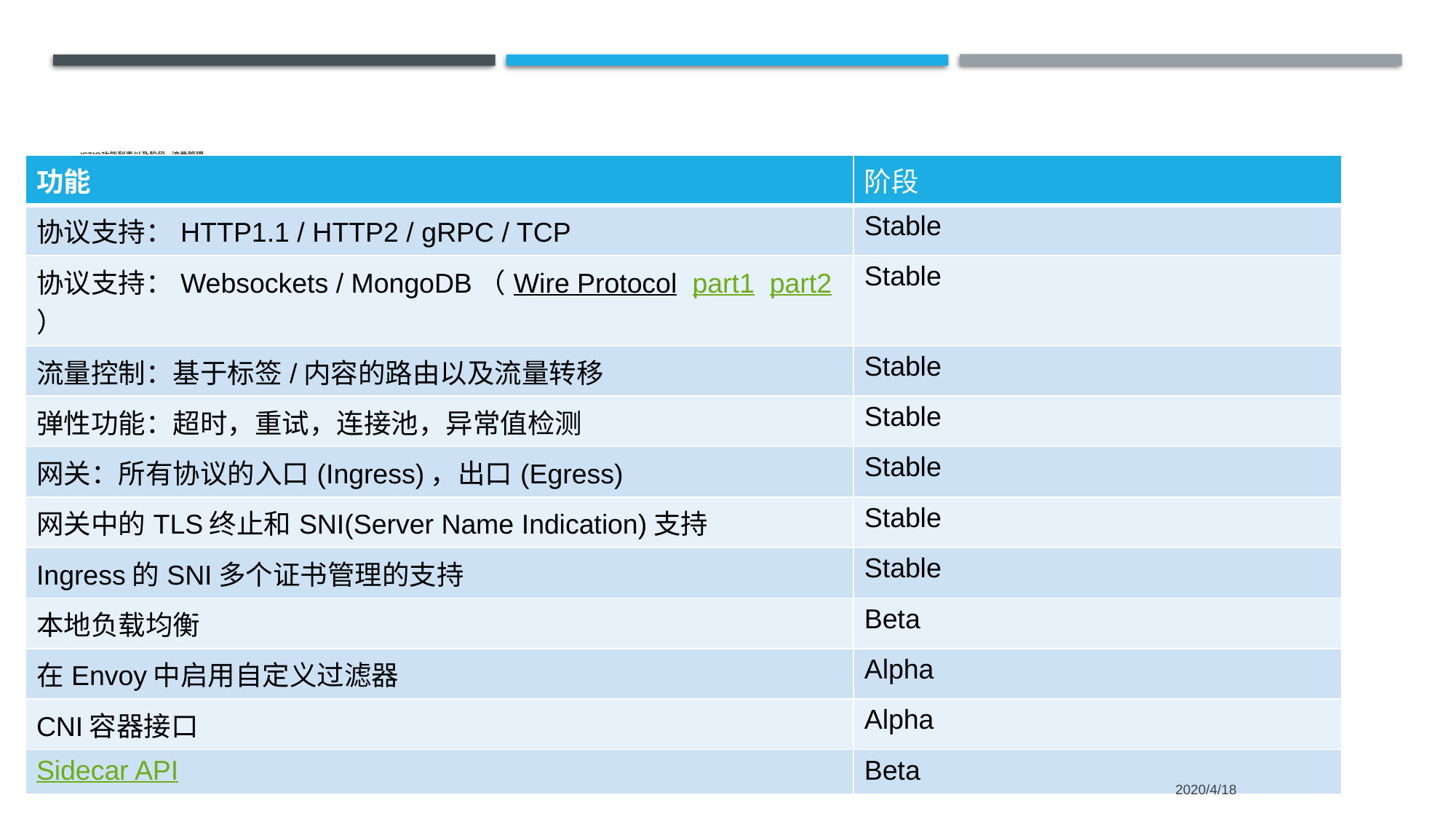

# Istio功能列表以及阶段– 流量管理
| 功能 | 阶段 |
| --- | --- |
| 协议支持：HTTP1.1 / HTTP2 / gRPC / TCP | Stable |
| 协议支持：Websockets / MongoDB（Wire Protocol part1 part2） | Stable |
| 流量控制：基于标签/内容的路由以及流量转移 | Stable |
| 弹性功能：超时，重试，连接池，异常值检测 | Stable |
| 网关：所有协议的入口(Ingress)，出口(Egress) | Stable |
| 网关中的TLS终止和SNI(Server Name Indication)支持 | Stable |
| Ingress的SNI多个证书管理的支持 | Stable |
| 本地负载均衡 | Beta |
| 在Envoy中启用自定义过滤器 | Alpha |
| CNI容器接口 | Alpha |
| Sidecar API | Beta |
2020/4/18